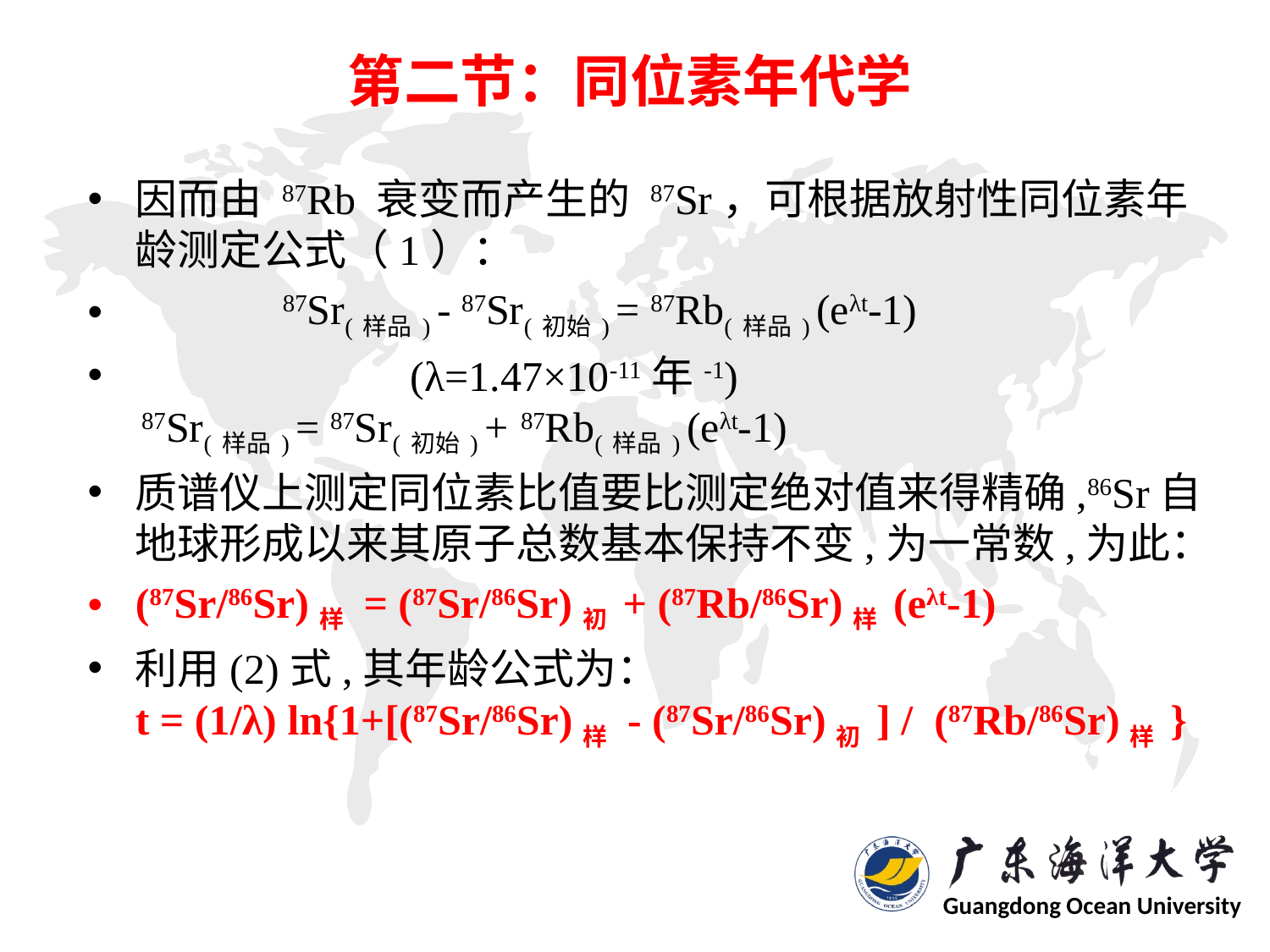

# 第二节：同位素年代学
因而由 87Rb 衰变而产生的 87Sr，可根据放射性同位素年龄测定公式（1）：
                        87Sr(样品) - 87Sr(初始) = 87Rb(样品) (eλt-1)
                          (λ=1.47×10-11年-1)
 87Sr(样品) = 87Sr(初始) +  87Rb(样品) (eλt-1)
质谱仪上测定同位素比值要比测定绝对值来得精确,86Sr自地球形成以来其原子总数基本保持不变,为一常数,为此：
(87Sr/86Sr)样 = (87Sr/86Sr)初 + (87Rb/86Sr)样 (eλt-1)
利用(2)式,其年龄公式为：
t = (1/λ) ln{1+[(87Sr/86Sr)样 - (87Sr/86Sr)初 ] /  (87Rb/86Sr)样 }